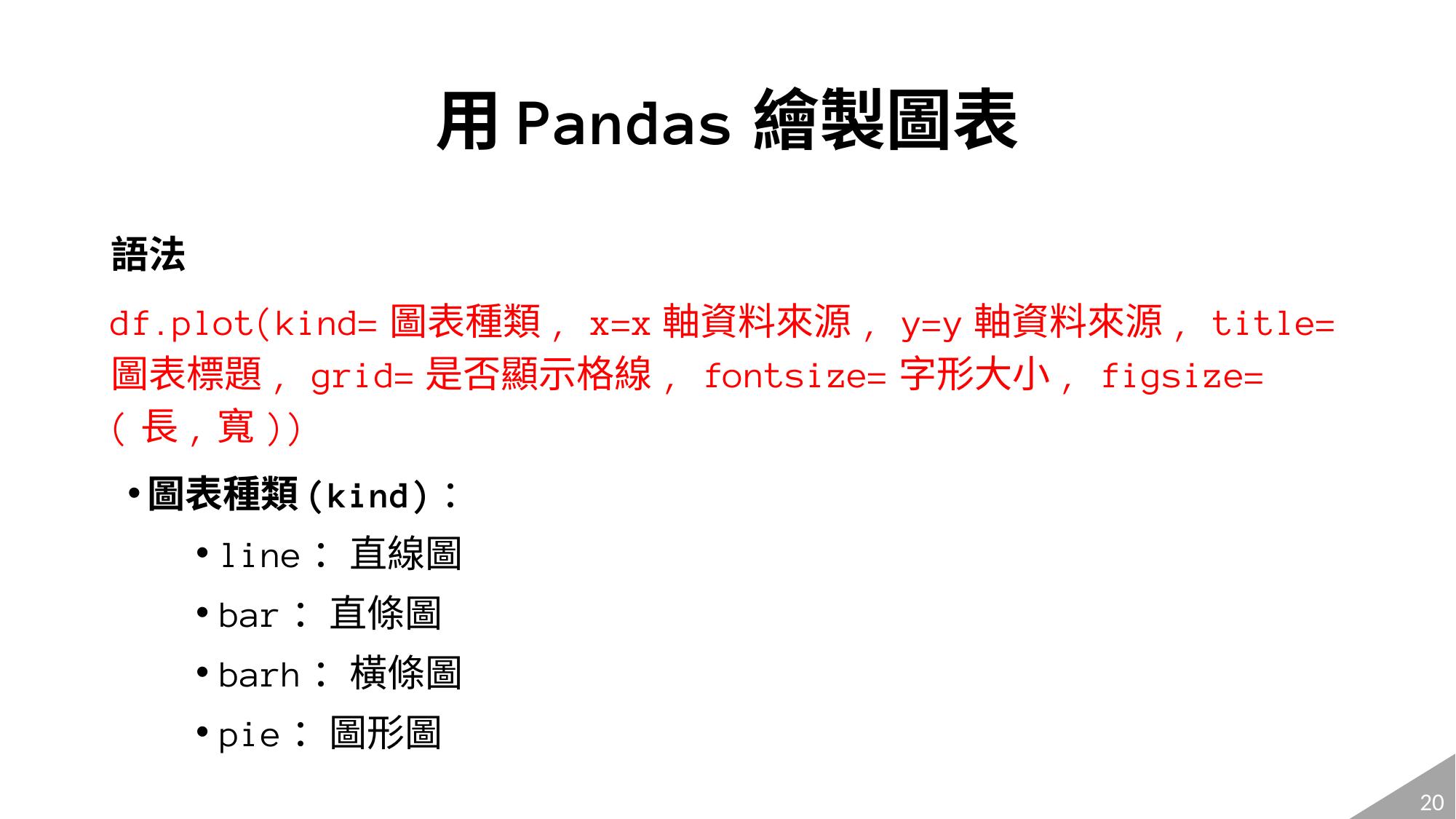

# 用Pandas繪製圖表
語法
df.plot(kind=圖表種類, x=x軸資料來源, y=y軸資料來源, title=圖表標題, grid=是否顯示格線, fontsize=字形大小, figsize=(長,寬))
圖表種類(kind)：
line：直線圖
bar：直條圖
barh：橫條圖
pie：圖形圖
20